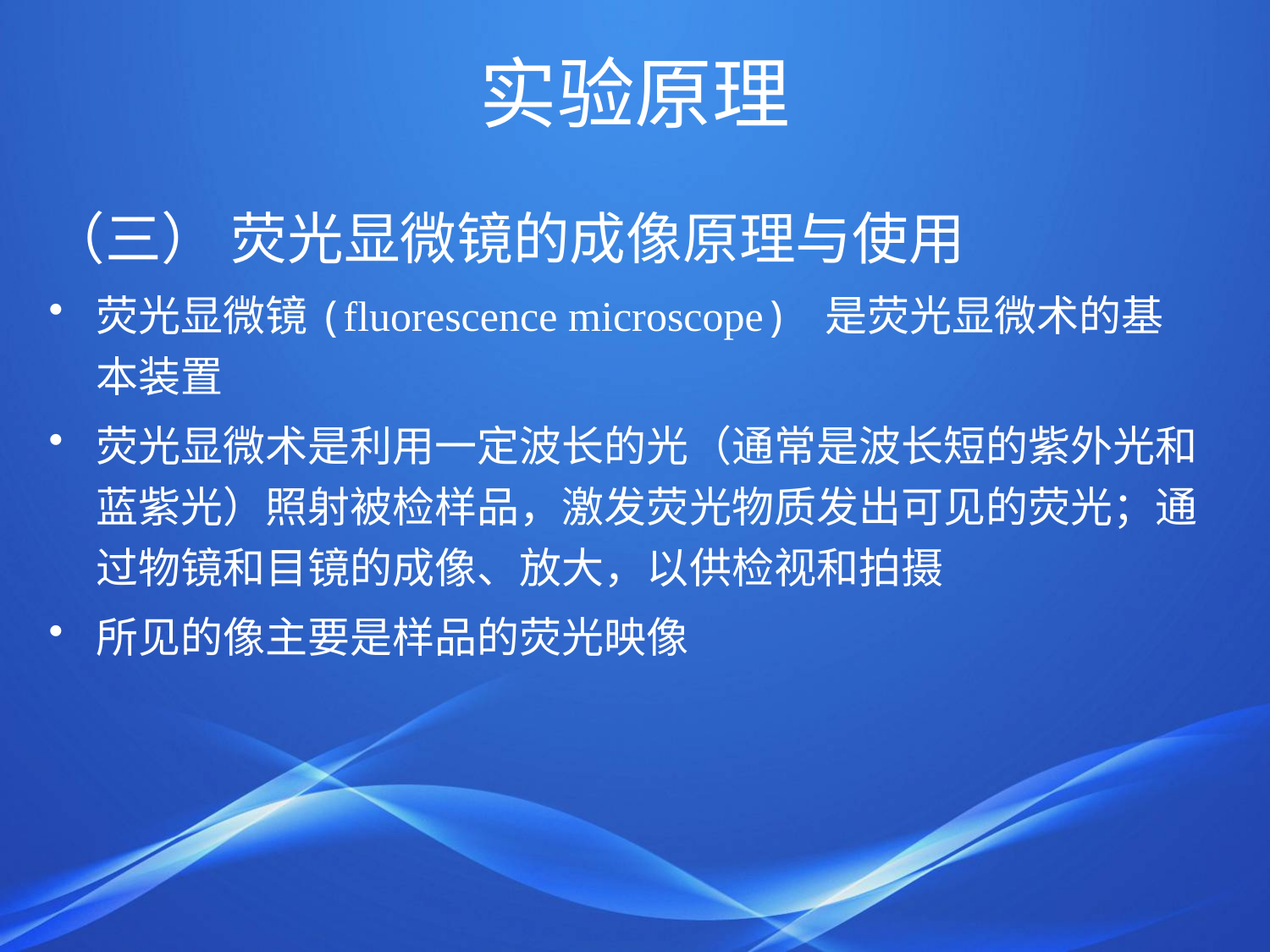

# 实验原理
（三） 荧光显微镜的成像原理与使用
荧光显微镜(fluorescence microscope) 是荧光显微术的基本装置
荧光显微术是利用一定波长的光（通常是波长短的紫外光和蓝紫光）照射被检样品，激发荧光物质发出可见的荧光；通过物镜和目镜的成像、放大，以供检视和拍摄
所见的像主要是样品的荧光映像